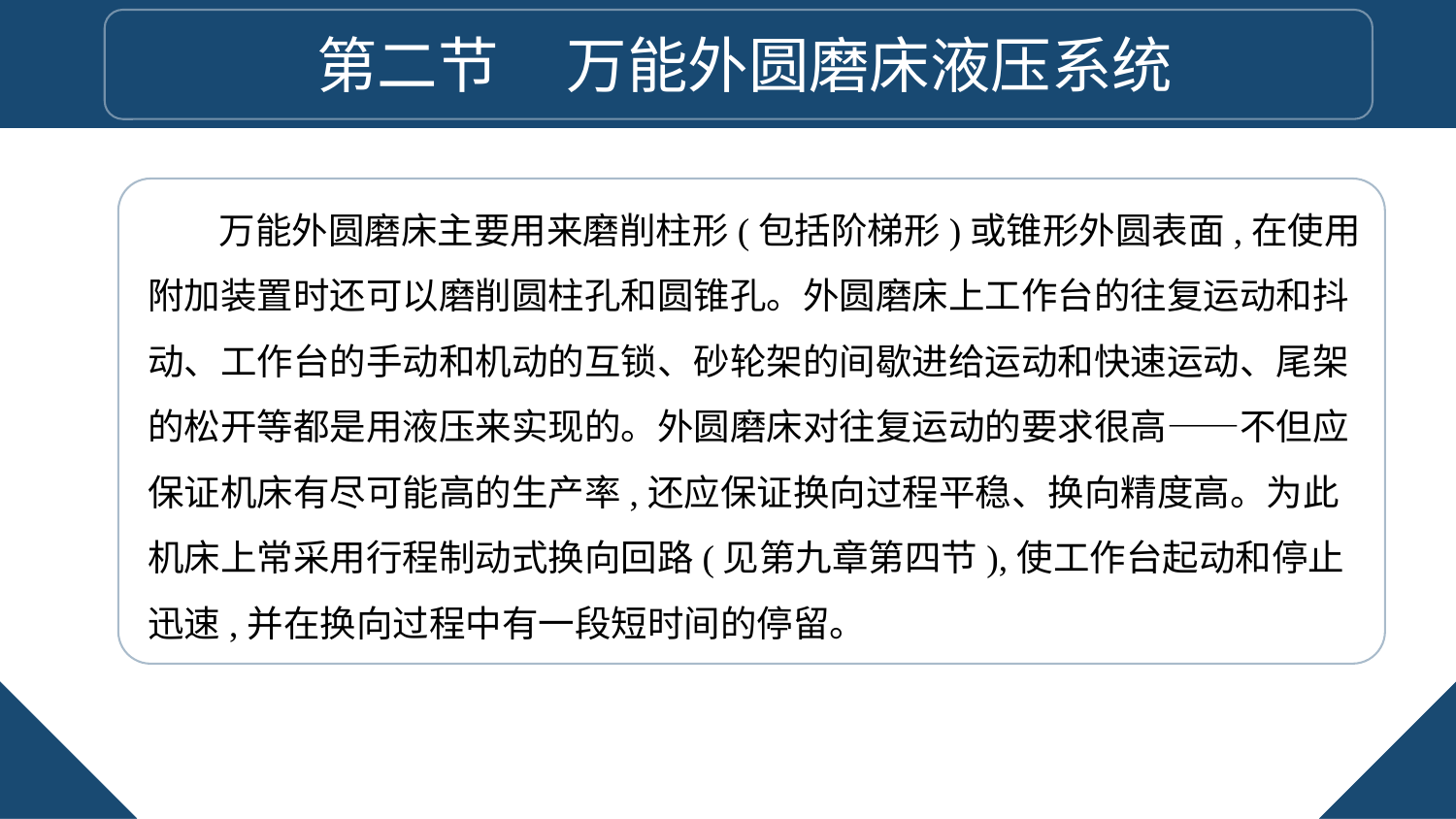

第二节     万能外圆磨床液压系统

万能外圆磨床主要用来磨削柱形(包括阶梯形)或锥形外圆表面,在使用附加装置时还可以磨削圆柱孔和圆锥孔。外圆磨床上工作台的往复运动和抖动、工作台的手动和机动的互锁、砂轮架的间歇进给运动和快速运动、尾架的松开等都是用液压来实现的。外圆磨床对往复运动的要求很高——不但应保证机床有尽可能高的生产率,还应保证换向过程平稳、换向精度高。为此机床上常采用行程制动式换向回路(见第九章第四节),使工作台起动和停止迅速,并在换向过程中有一段短时间的停留。